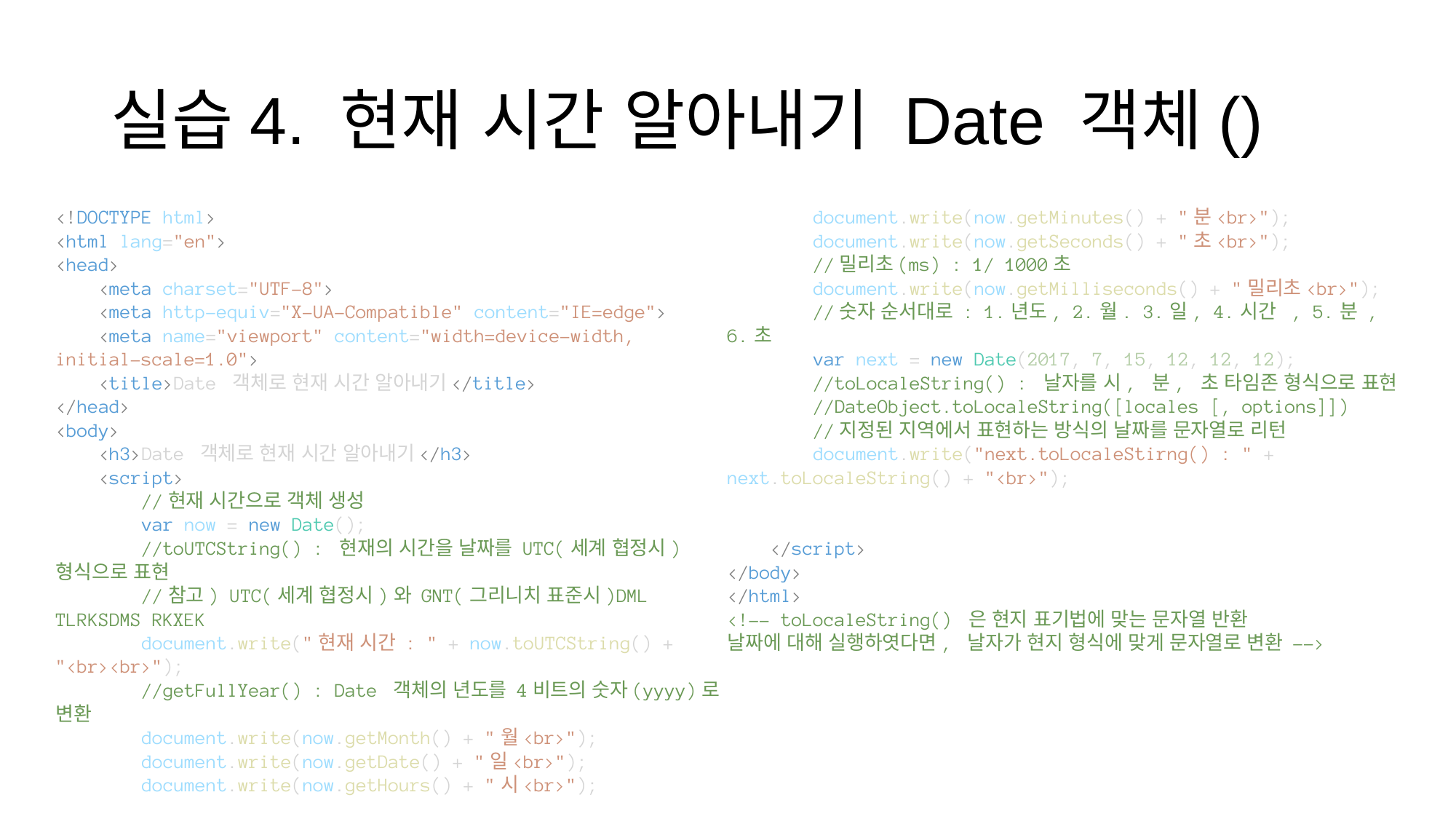

# 실습4. 현재 시간 알아내기 Date 객체()
<!DOCTYPE html>
<html lang="en">
<head>
    <meta charset="UTF-8">
    <meta http-equiv="X-UA-Compatible" content="IE=edge">
    <meta name="viewport" content="width=device-width, initial-scale=1.0">
    <title>Date 객체로 현재 시간 알아내기</title>
</head>
<body>
    <h3>Date 객체로 현재 시간 알아내기</h3>
    <script>
        //현재 시간으로 객체 생성
        var now = new Date();
        //toUTCString() : 현재의 시간을 날짜를 UTC(세계 협정시) 형식으로 표현
        //참고) UTC(세계 협정시)와 GNT(그리니치 표준시)DML TLRKSDMS RKXEK
        document.write("현재 시간 : " + now.toUTCString() + "<br><br>");
        //getFullYear() : Date 객체의 년도를 4비트의 숫자(yyyy)로 변환
        document.write(now.getMonth() + "월<br>");
        document.write(now.getDate() + "일<br>");
        document.write(now.getHours() + "시<br>");
        document.write(now.getMinutes() + "분<br>");
        document.write(now.getSeconds() + "초<br>");
        //밀리초(ms) : 1/ 1000초
        document.write(now.getMilliseconds() + "밀리초<br>");
        //숫자 순서대로 : 1.년도, 2.월. 3.일, 4.시간  , 5.분 , 6.초
        var next = new Date(2017, 7, 15, 12, 12, 12);
        //toLocaleString() : 날자를 시, 분, 초 타임존 형식으로 표현
        //DateObject.toLocaleString([locales [, options]])
        //지정된 지역에서 표현하는 방식의 날짜를 문자열로 리턴
        document.write("next.toLocaleStirng() : " + next.toLocaleString() + "<br>");
    </script>
</body>
</html>
<!-- toLocaleString() 은 현지 표기법에 맞는 문자열 반환
날짜에 대해 실행하엿다면, 날자가 현지 형식에 맞게 문자열로 변환 -->